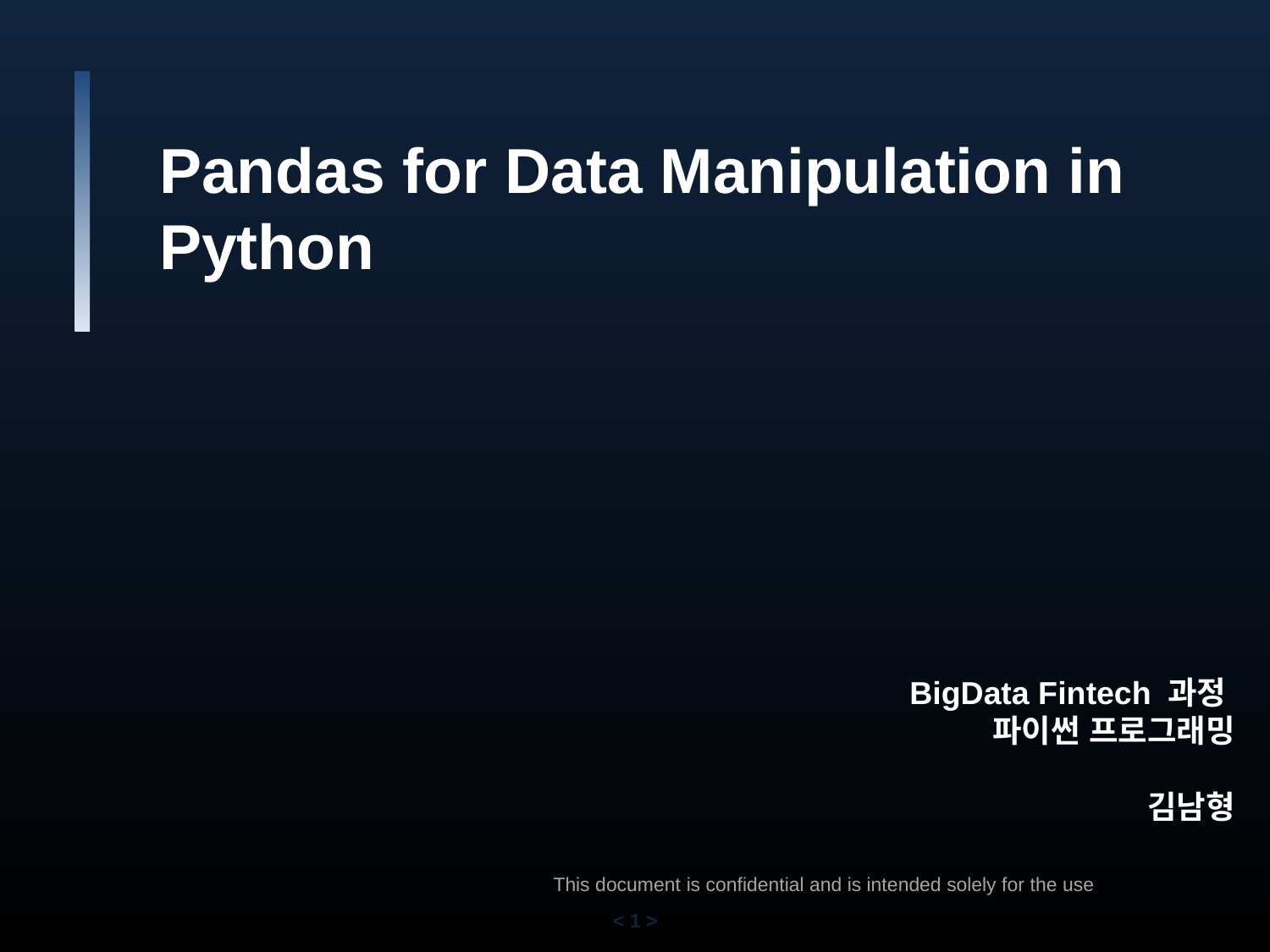

Pandas for Data Manipulation in Python
BigData Fintech 과정
파이썬 프로그래밍

김남형

This document is confidential and is intended solely for the use